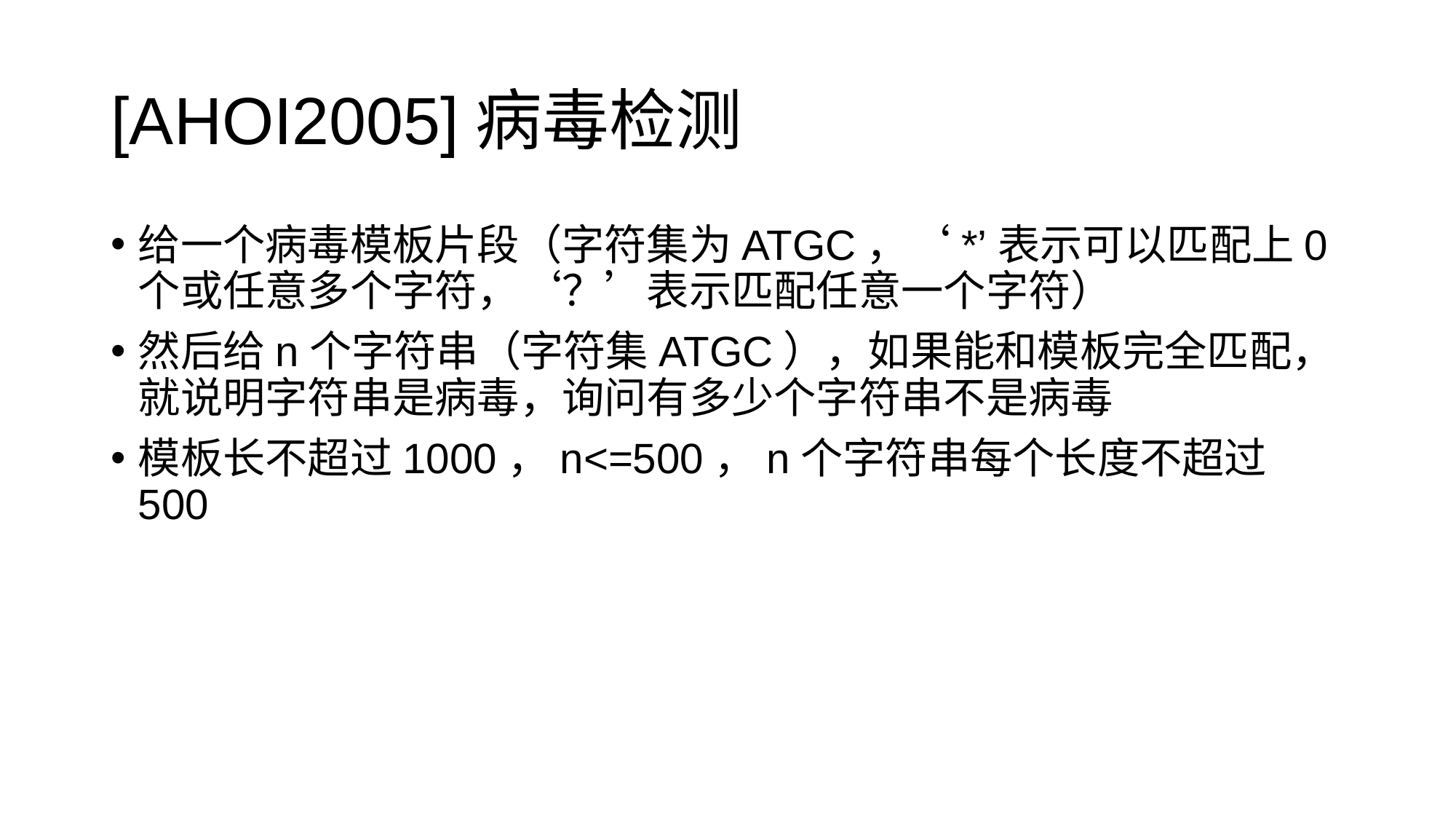

# [AHOI2005]病毒检测
给一个病毒模板片段（字符集为ATGC，‘*’表示可以匹配上0个或任意多个字符，‘？’表示匹配任意一个字符）
然后给n个字符串（字符集ATGC），如果能和模板完全匹配，就说明字符串是病毒，询问有多少个字符串不是病毒
模板长不超过1000，n<=500，n个字符串每个长度不超过500